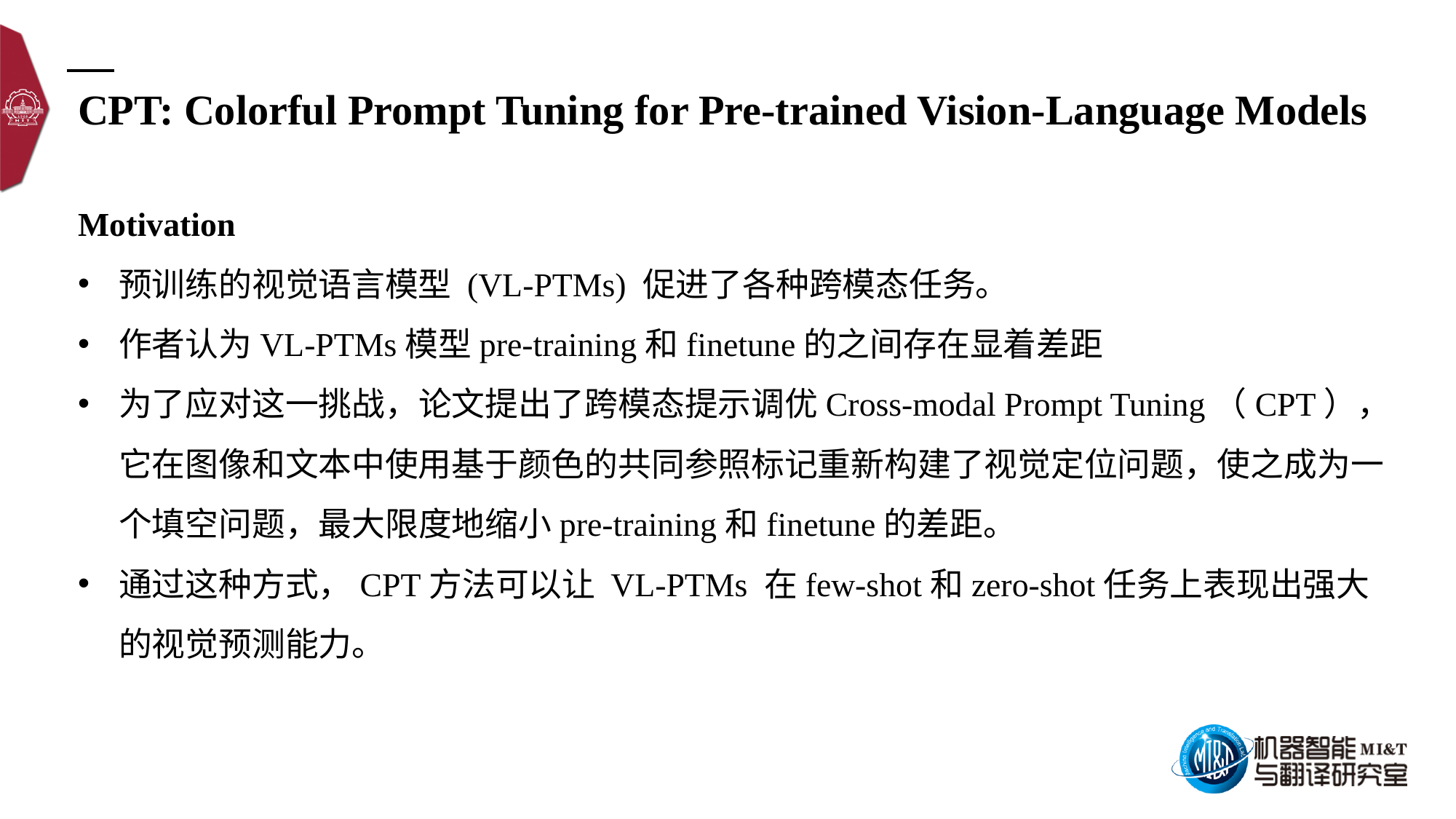

CPT: Colorful Prompt Tuning for Pre-trained Vision-Language Models
Motivation
预训练的视觉语言模型 (VL-PTMs) 促进了各种跨模态任务。
作者认为VL-PTMs模型pre-training和finetune的之间存在显着差距
为了应对这一挑战，论文提出了跨模态提示调优Cross-modal Prompt Tuning（CPT），它在图像和文本中使用基于颜色的共同参照标记重新构建了视觉定位问题，使之成为一个填空问题，最大限度地缩小pre-training和finetune的差距。
通过这种方式，CPT方法可以让 VL-PTMs 在few-shot和zero-shot任务上表现出强大的视觉预测能力。